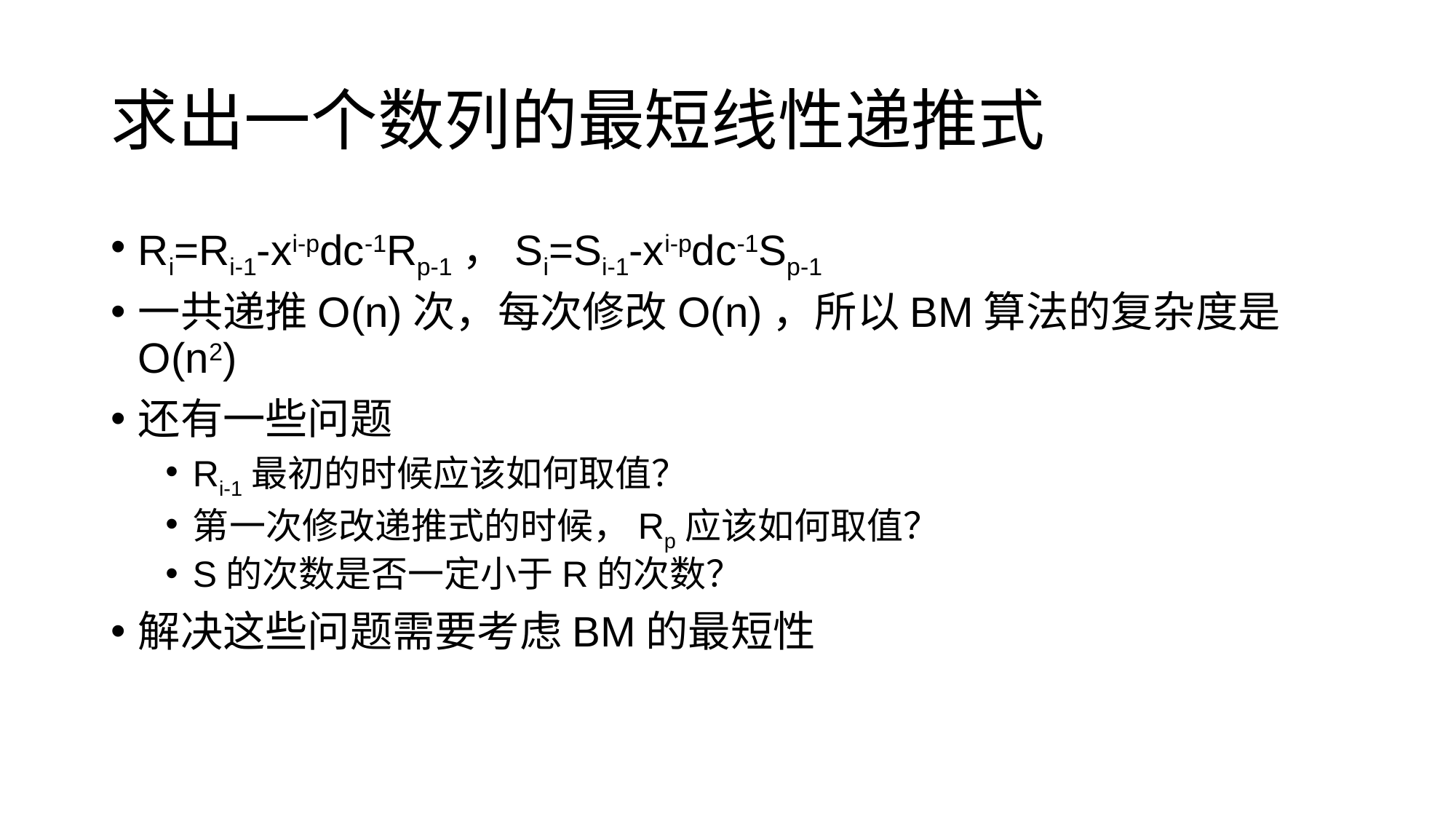

# 求出一个数列的最短线性递推式
Ri=Ri-1-xi-pdc-1Rp-1，Si=Si-1-xi-pdc-1Sp-1
一共递推O(n)次，每次修改O(n)，所以BM算法的复杂度是O(n2)
还有一些问题
Ri-1最初的时候应该如何取值？
第一次修改递推式的时候，Rp应该如何取值？
S的次数是否一定小于R的次数？
解决这些问题需要考虑BM的最短性